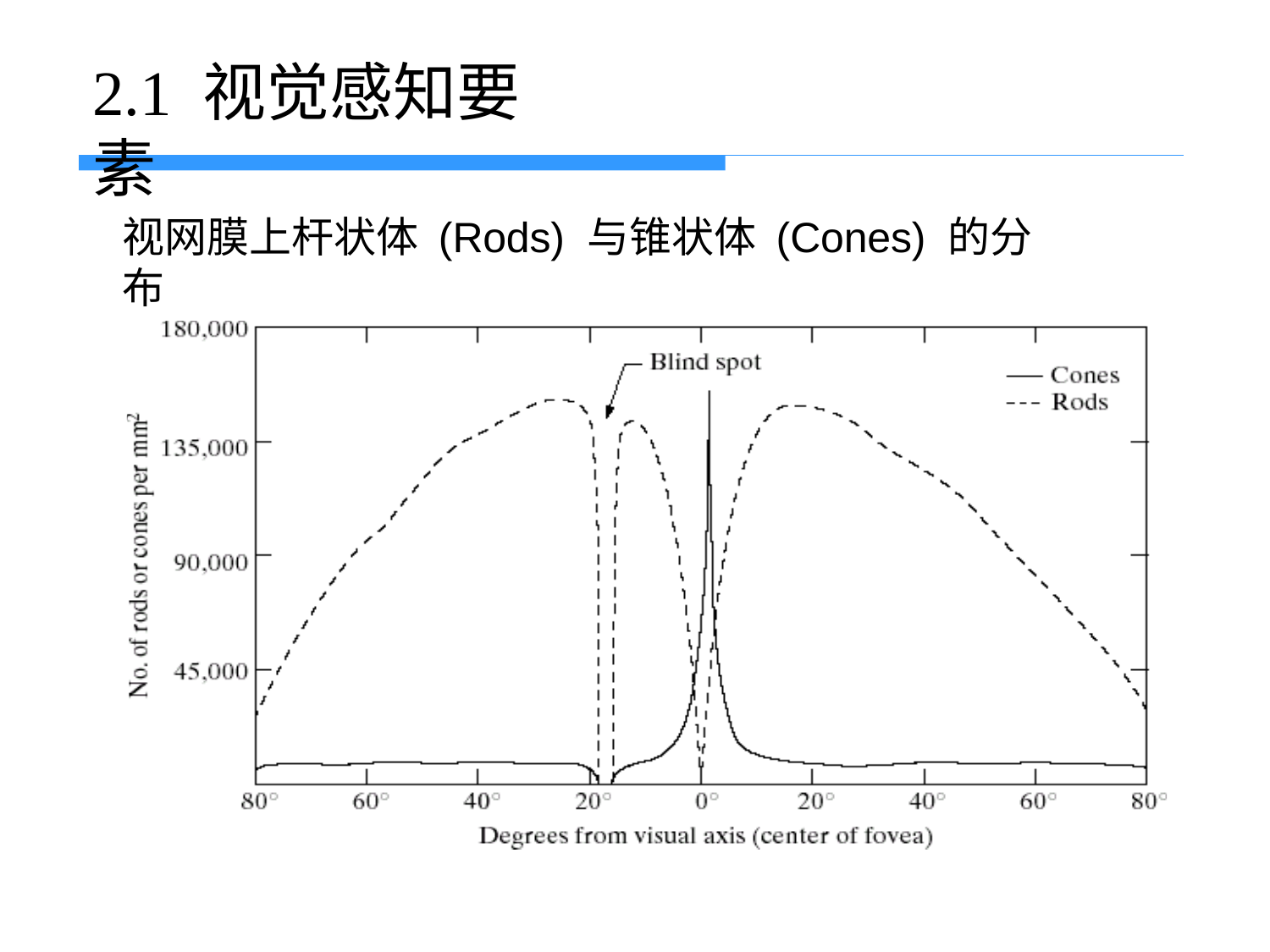

2.1 视觉感知要素
视网膜上杆状体 (Rods) 与锥状体 (Cones) 的分布